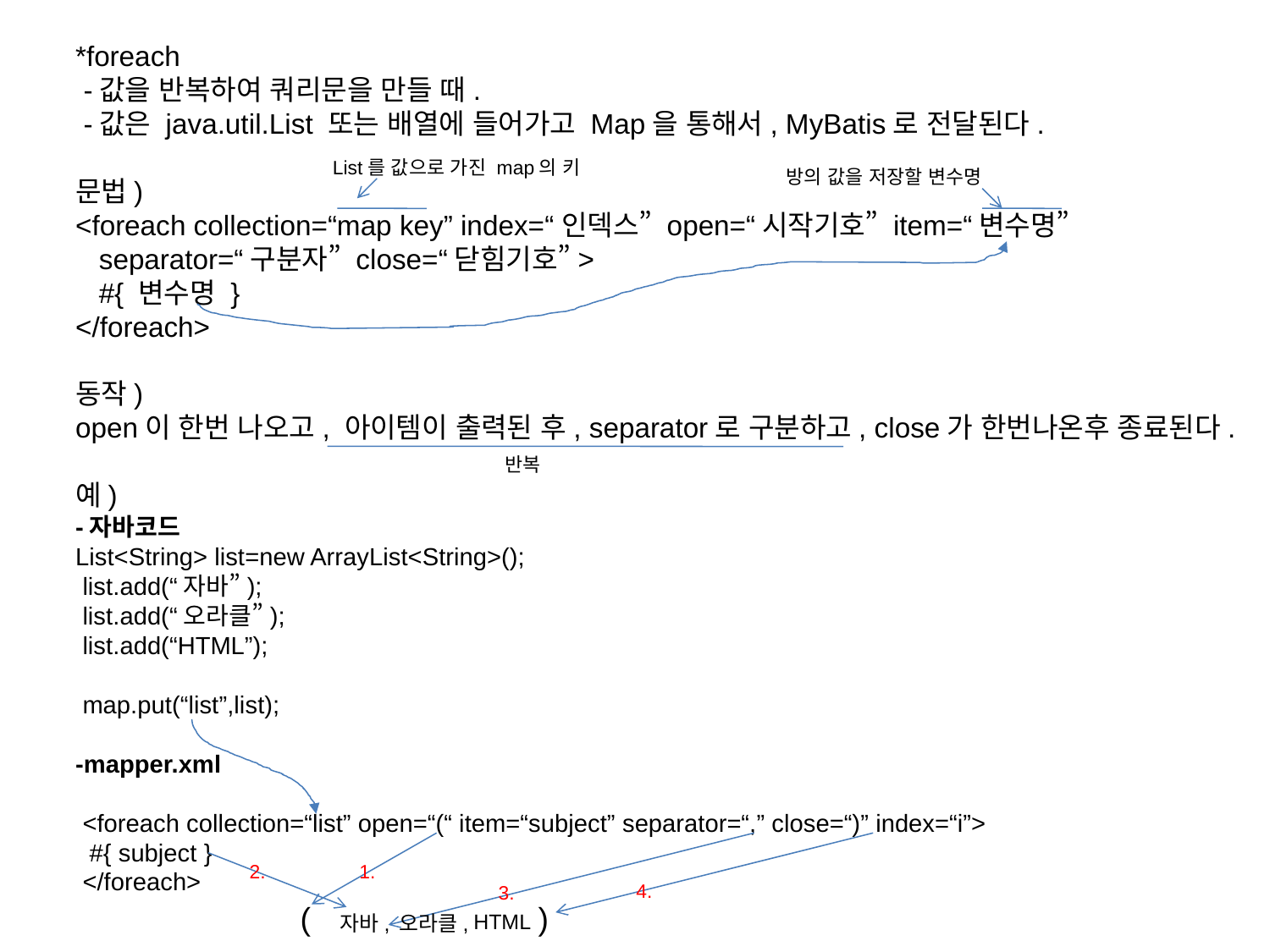

*foreach
 -값을 반복하여 쿼리문을 만들 때.
 -값은 java.util.List 또는 배열에 들어가고 Map을 통해서, MyBatis로 전달된다.

문법)
<foreach collection=“map key” index=“인덱스” open=“시작기호” item=“변수명”
   separator=“구분자” close=“닫힘기호”>
   #{ 변수명 }
</foreach>

동작)
open이 한번 나오고, 아이템이 출력된 후, separator로 구분하고, close가 한번나온후 종료된다.

예)
-자바코드
List<String> list=new ArrayList<String>();
 list.add(“자바”);
 list.add(“오라클”);
 list.add(“HTML”);

 map.put(“list”,list);

-mapper.xml

 <foreach collection=“list” open=“(“ item=“subject” separator=“,” close=“)” index=“i”>
  #{ subject }
 </foreach>

List를 값으로 가진 map의 키
방의 값을 저장할 변수명

반복

2.
1.
4.
3.
(
)
HTML
자바,
오라클,